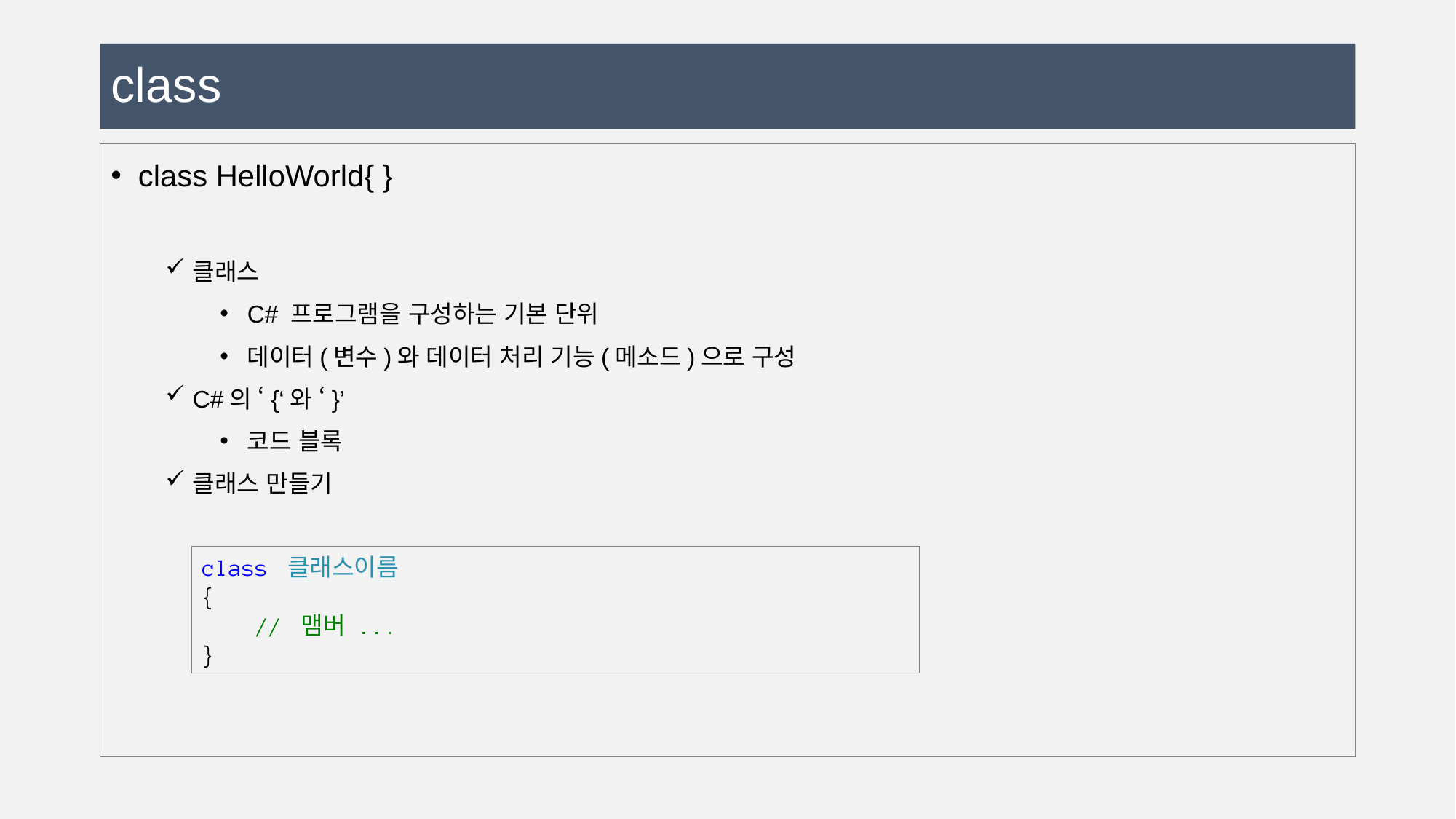

# class
class HelloWorld{ }

클래스
C# 프로그램을 구성하는 기본 단위
데이터(변수)와 데이터 처리 기능(메소드)으로 구성
C#의 ‘{‘와 ‘}’
코드 블록
클래스 만들기
class 클래스이름
{
    // 맴버 ...
}